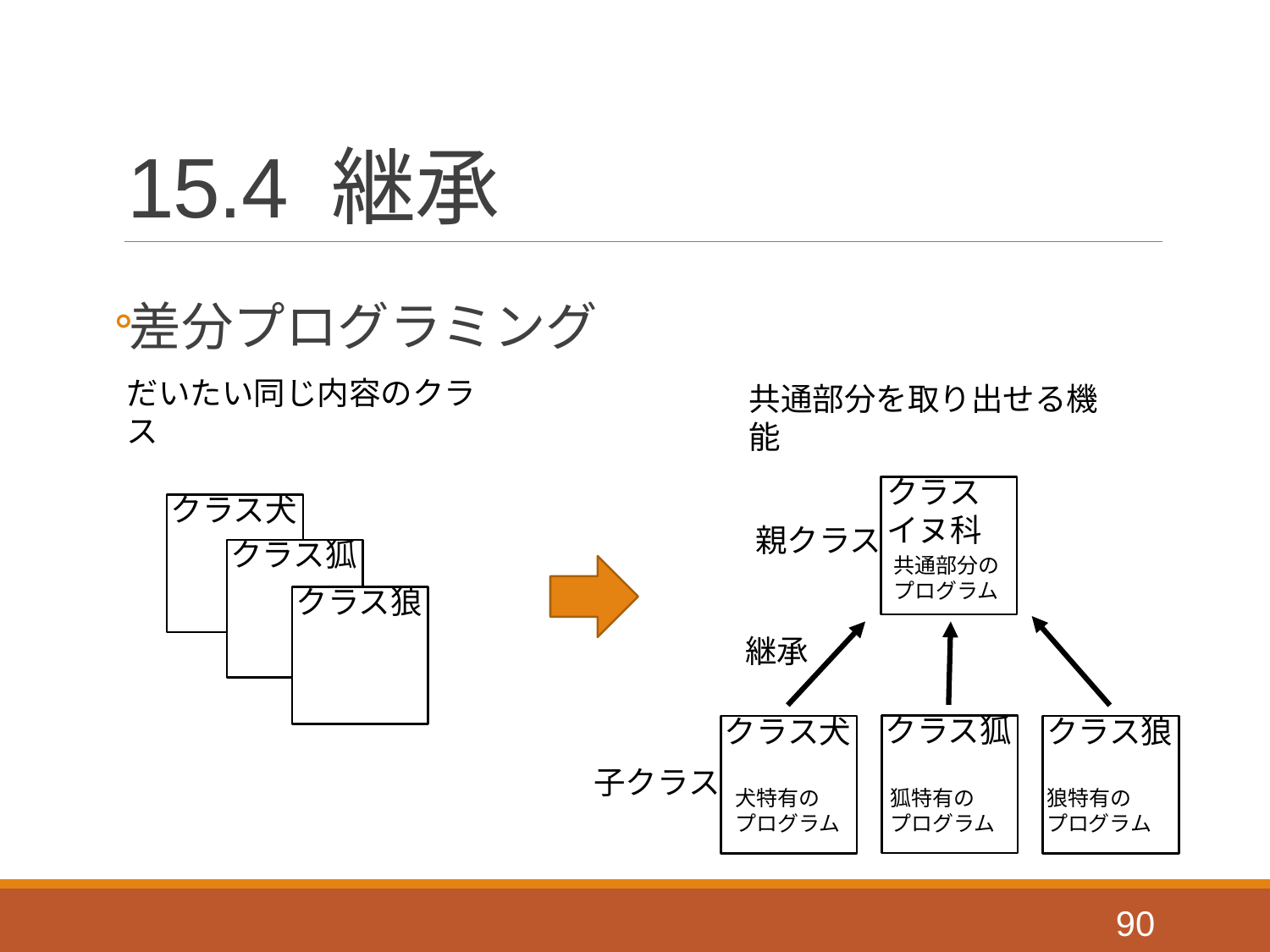

# 15.4 継承
差分プログラミング
だいたい同じ内容のクラス
共通部分を取り出せる機能
クラス
イヌ科

クラス犬

親クラス
クラス狐

共通部分の
プログラム

クラス狼

継承
クラス狐

クラス犬

クラス狼

子クラス
犬特有の
プログラム
狐特有の
プログラム
狼特有の
プログラム
90